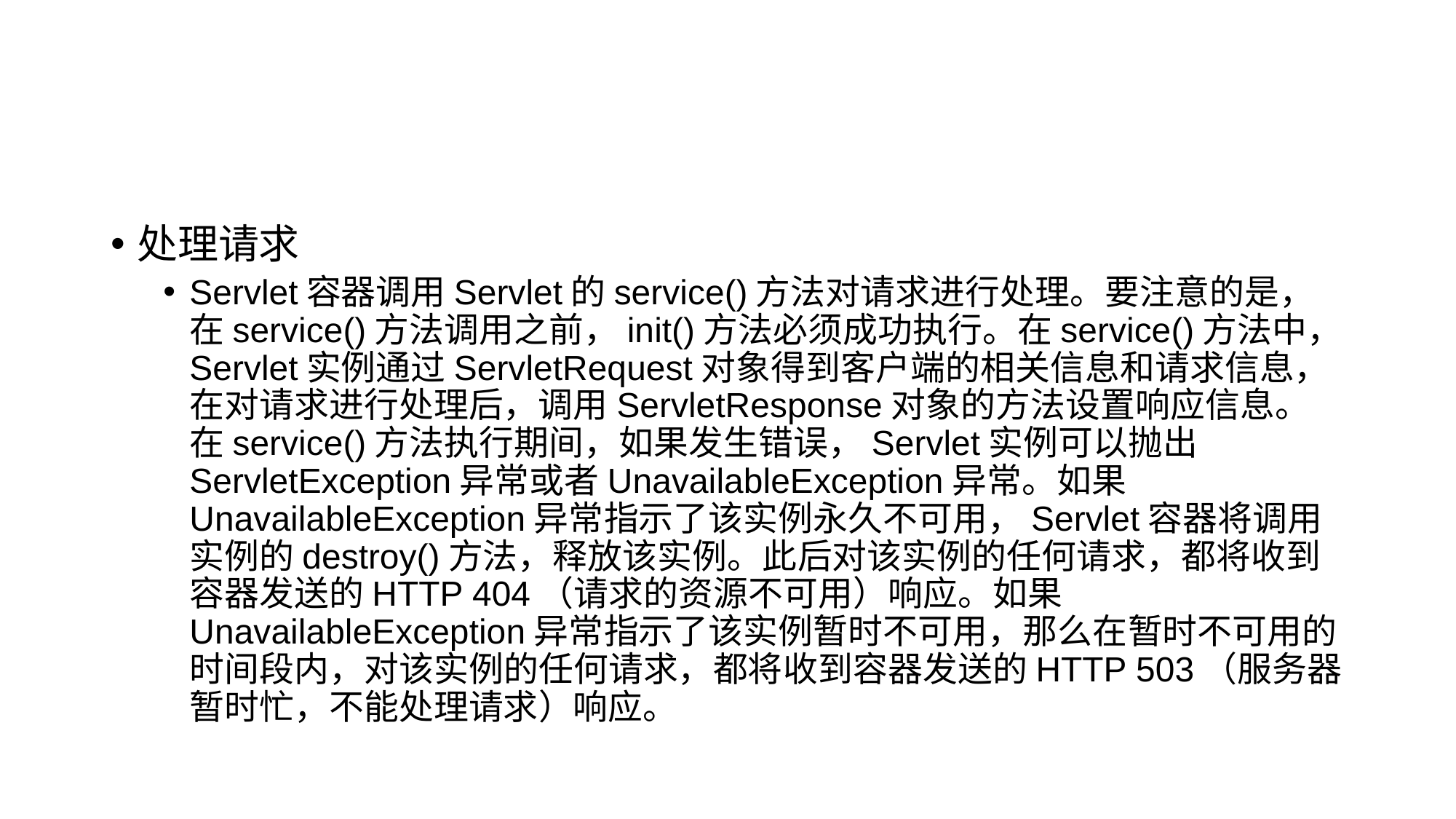

#
处理请求
Servlet容器调用Servlet的service()方法对请求进行处理。要注意的是，在service()方法调用之前，init()方法必须成功执行。在service()方法中，Servlet实例通过ServletRequest对象得到客户端的相关信息和请求信息，在对请求进行处理后，调用ServletResponse对象的方法设置响应信息。在service()方法执行期间，如果发生错误，Servlet实例可以抛出 ServletException异常或者UnavailableException异常。如果UnavailableException异常指示了该实例永久不可用，Servlet容器将调用实例的destroy()方法，释放该实例。此后对该实例的任何请求，都将收到容器发送的HTTP 404（请求的资源不可用）响应。如果UnavailableException异常指示了该实例暂时不可用，那么在暂时不可用的时间段内，对该实例的任何请求，都将收到容器发送的HTTP 503（服务器暂时忙，不能处理请求）响应。